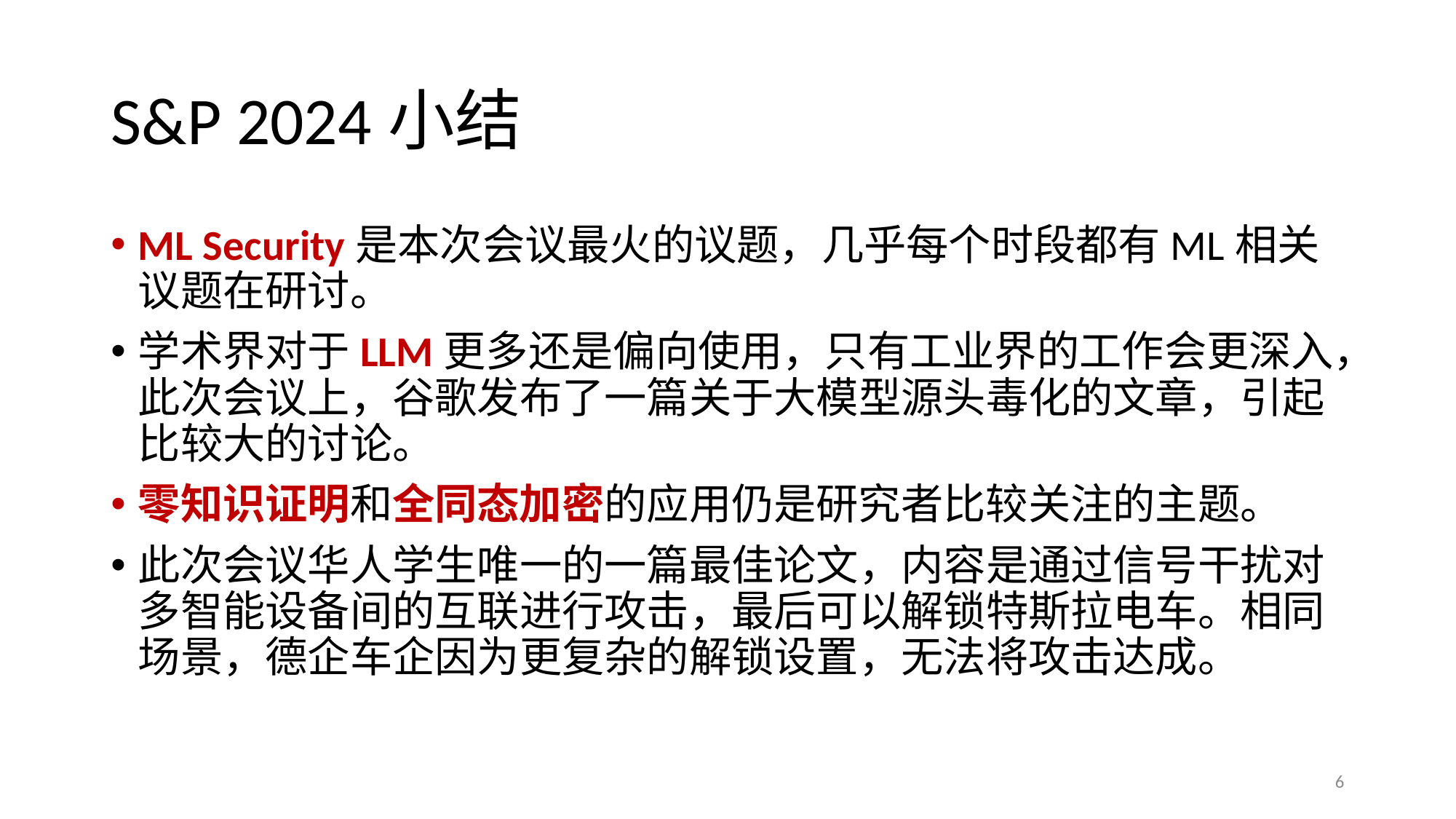

# S&P 2024小结
ML Security是本次会议最火的议题，几乎每个时段都有ML相关议题在研讨。
学术界对于LLM更多还是偏向使用，只有工业界的工作会更深入，此次会议上，谷歌发布了一篇关于大模型源头毒化的文章，引起比较大的讨论。
零知识证明和全同态加密的应用仍是研究者比较关注的主题。
此次会议华人学生唯一的一篇最佳论文，内容是通过信号干扰对多智能设备间的互联进行攻击，最后可以解锁特斯拉电车。相同场景，德企车企因为更复杂的解锁设置，无法将攻击达成。

6